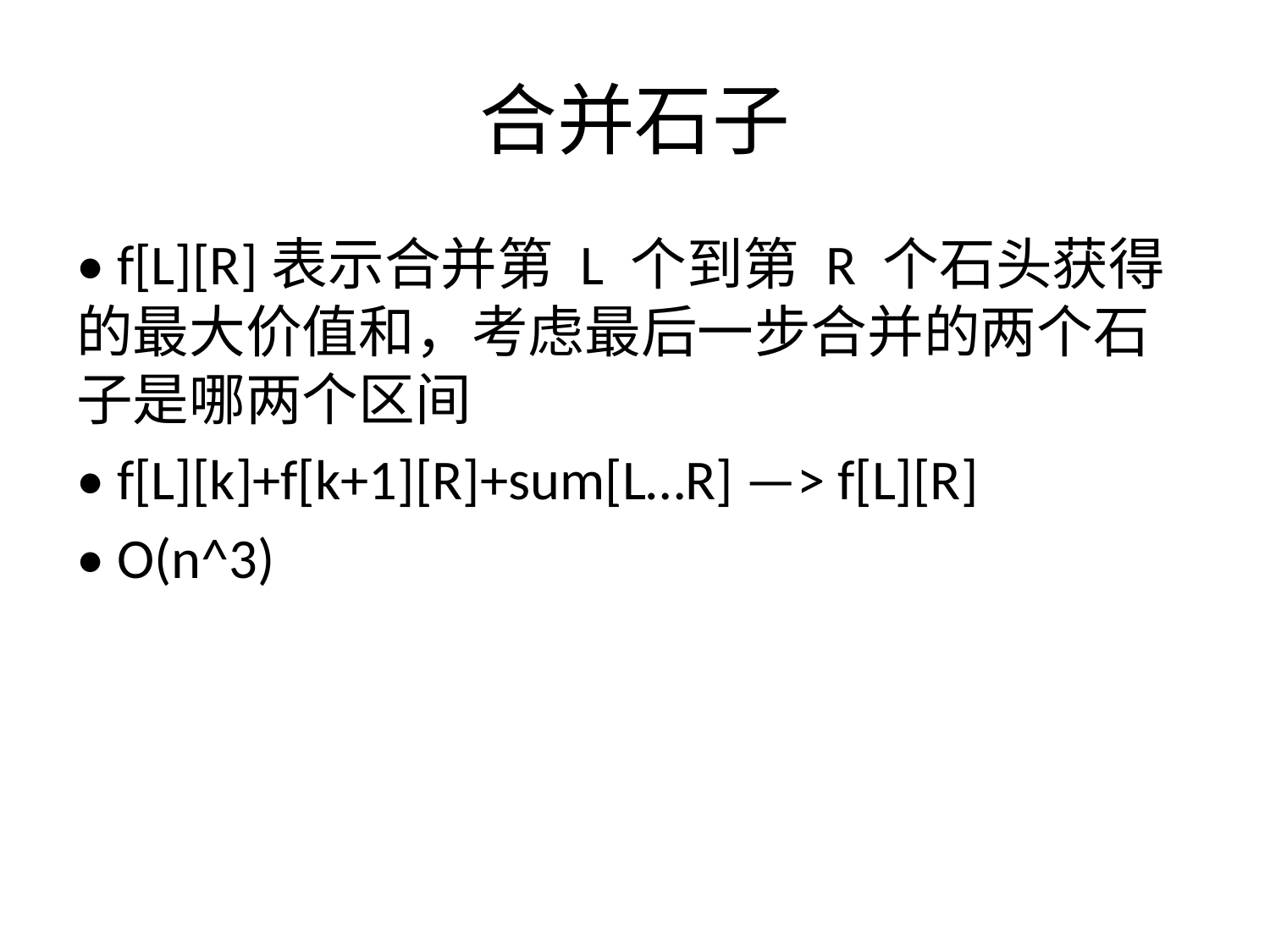

# 合并石子
• f[L][R]表示合并第 L 个到第 R 个石头获得的最大价值和，考虑最后一步合并的两个石子是哪两个区间
• f[L][k]+f[k+1][R]+sum[L…R] —> f[L][R]
• O(n^3)